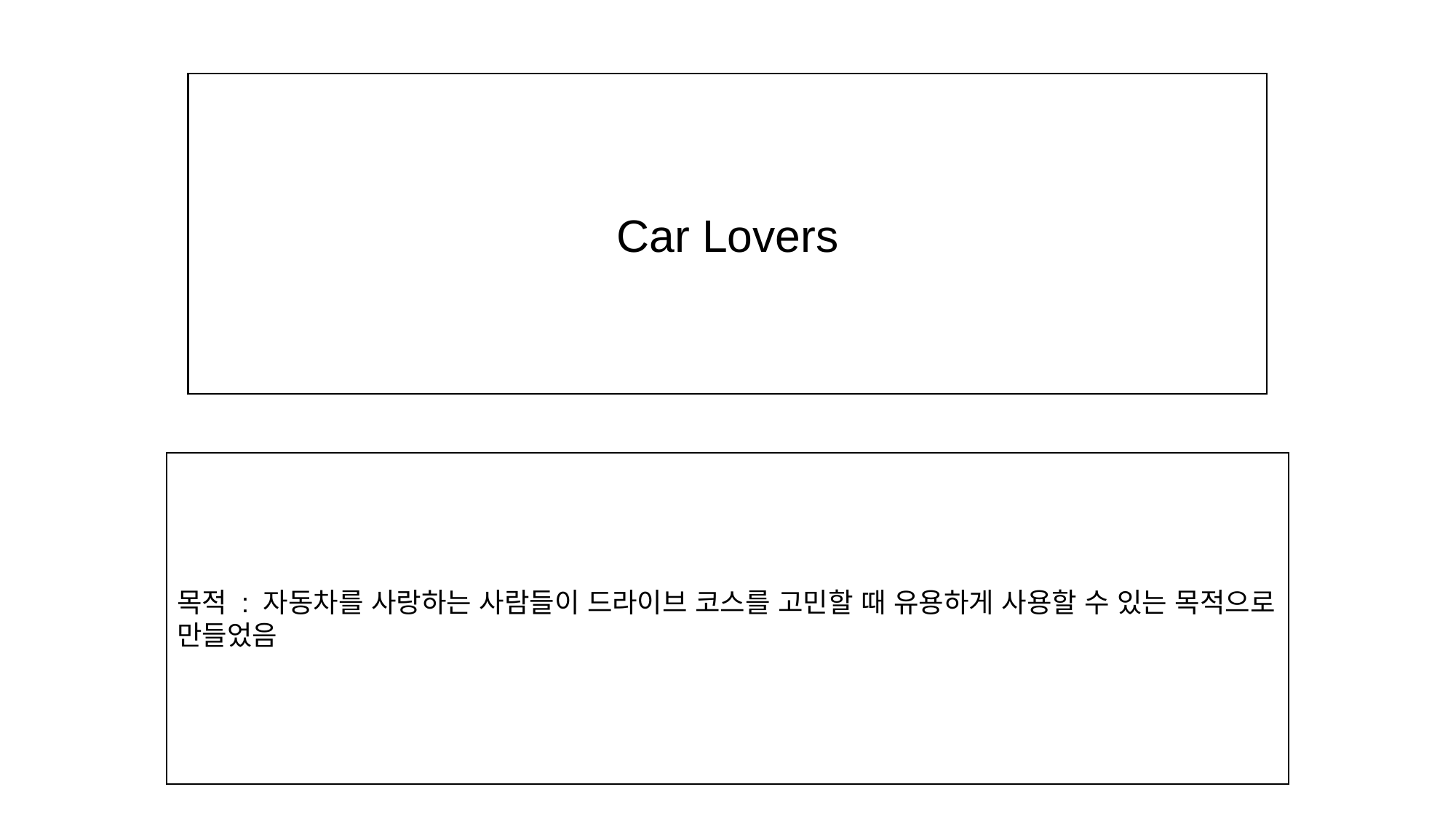

Car Lovers
목적 : 자동차를 사랑하는 사람들이 드라이브 코스를 고민할 때 유용하게 사용할 수 있는 목적으로 만들었음